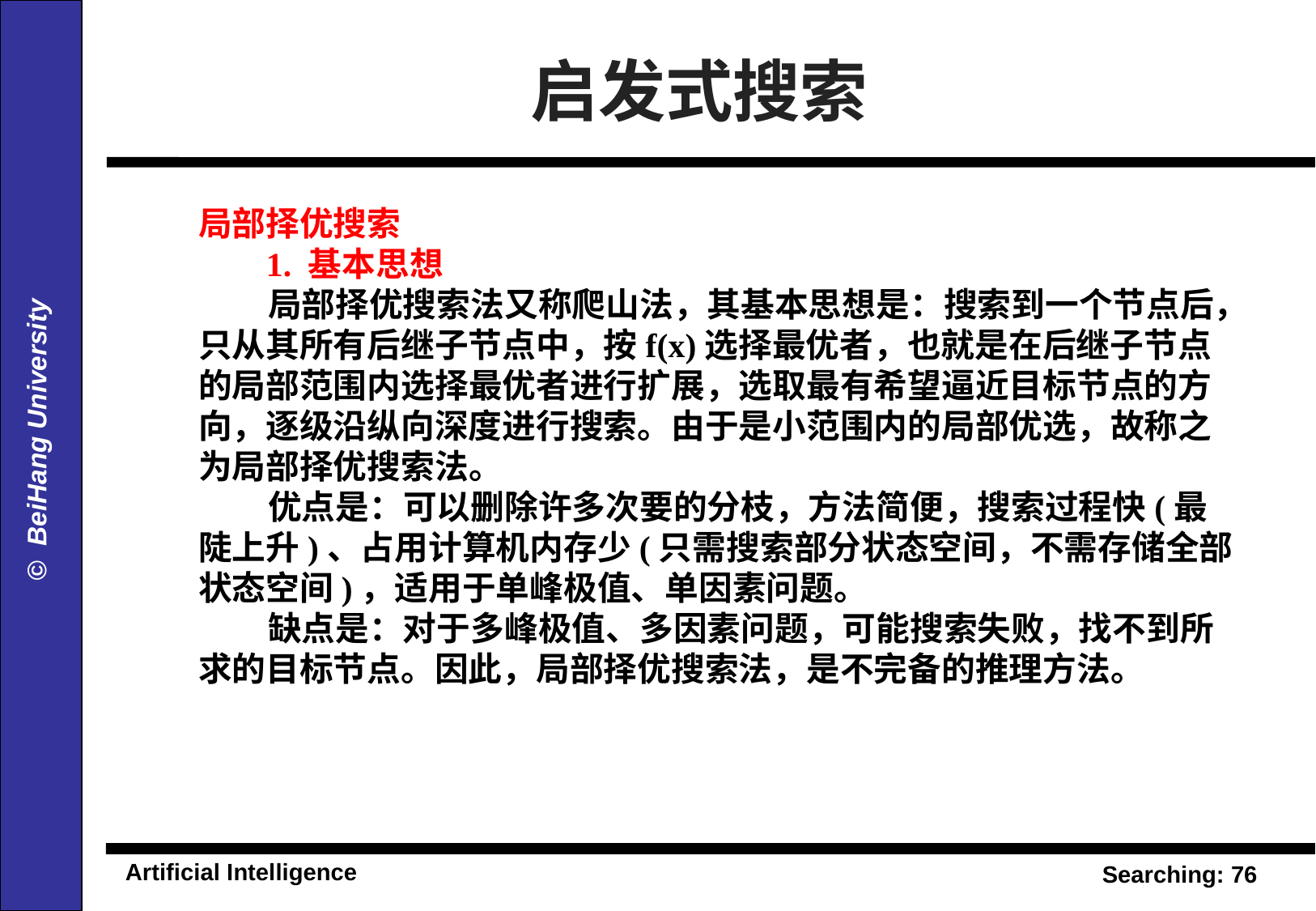

启发式搜索
局部择优搜索
        1. 基本思想
        局部择优搜索法又称爬山法，其基本思想是：搜索到一个节点后，只从其所有后继子节点中，按f(x)选择最优者，也就是在后继子节点的局部范围内选择最优者进行扩展，选取最有希望逼近目标节点的方向，逐级沿纵向深度进行搜索。由于是小范围内的局部优选，故称之为局部择优搜索法。
        优点是：可以删除许多次要的分枝，方法简便，搜索过程快(最陡上升)、占用计算机内存少(只需搜索部分状态空间，不需存储全部状态空间)，适用于单峰极值、单因素问题。
        缺点是：对于多峰极值、多因素问题，可能搜索失败，找不到所求的目标节点。因此，局部择优搜索法，是不完备的推理方法。